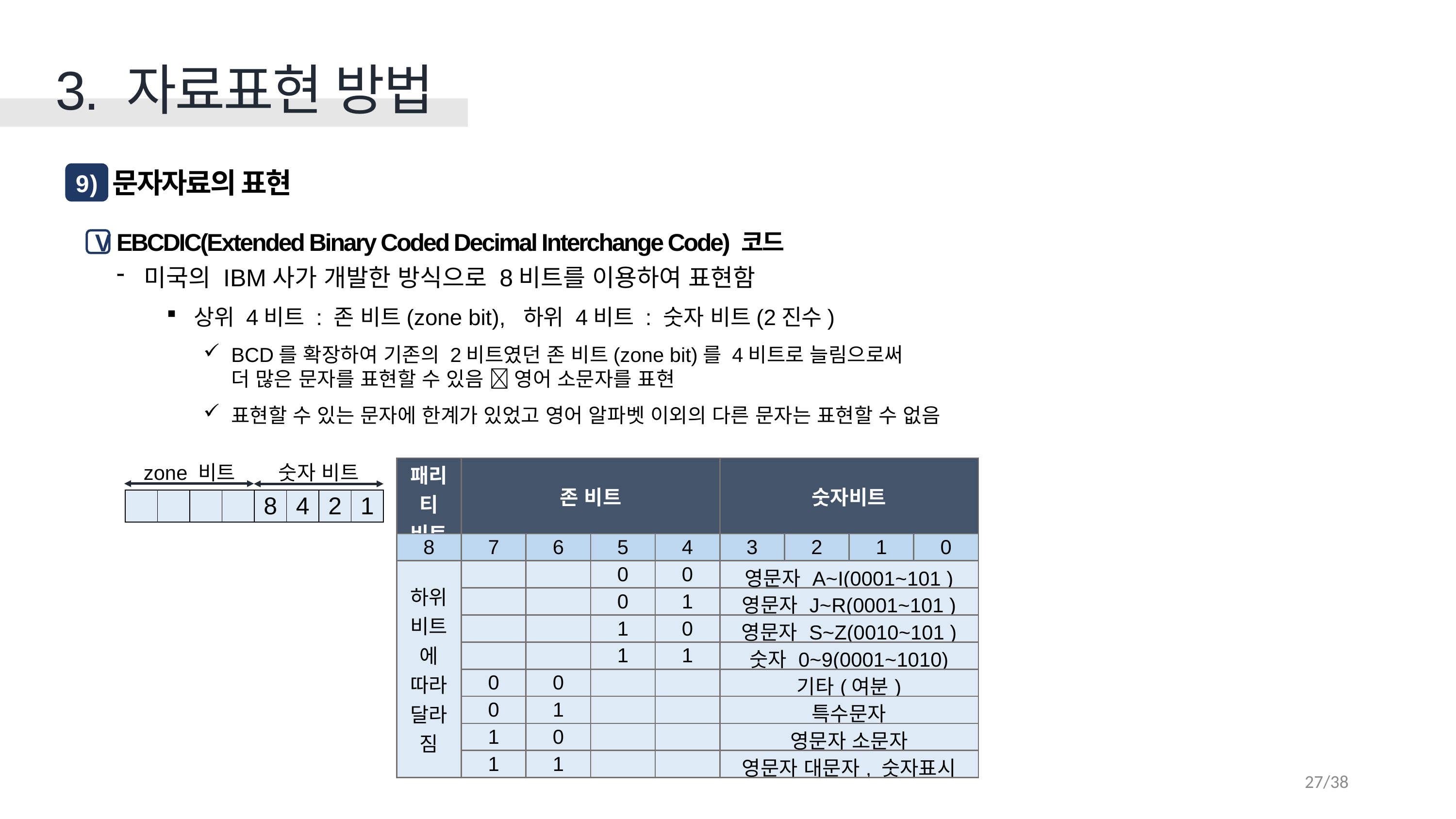

3. 자료표현 방법

문자자료의 표현
9 )
EBCDIC(Extended Binary Coded Decimal Interchange Code) 코드

미국의 IBM사가 개발한 방식으로 8비트를 이용하여 표현함

상위 4비트 : 존 비트(zone bit),  하위 4비트 : 숫자 비트(2진수)

BCD를 확장하여 기존의 2비트였던 존 비트(zone bit)를 4비트로 늘림으로써
더 많은 문자를 표현할 수 있음 ⇒ 영어 소문자를 표현

표현할 수 있는 문자에 한계가 있었고 영어 알파벳 이외의 다른 문자는 표현할 수 없음
V
zone 비트
숫자 비트
|  |  |  |  |  |  |  |  |
| --- | --- | --- | --- | --- | --- | --- | --- |
|  |  |  |  | 8 | 4 | 2 | 1 |
| 패리티 비트 | 존 비트 |  |  |  | 숫자비트 |  |  |  |
| --- | --- | --- | --- | --- | --- | --- | --- | --- |
| 8 | 7 | 6 | 5 | 4 | 3 | 2 | 1 | 0 |
| 하위 비트에 따라 달라짐 |  |  | 0 | 0 | 영문자 A~I(0001~101 ) |  |  |  |
|  |  |  | 0 | 1 | 영문자 J~R(0001~101 ) |  |  |  |
|  |  |  | 1 | 0 | 영문자 S~Z(0010~101 ) |  |  |  |
|  |  |  | 1 | 1 | 숫자 0~9(0001~1010) |  |  |  |
|  | 0 | 0 |  |  | 기타(여분) |  |  |  |
|  | 0 | 1 |  |  | 특수문자 |  |  |  |
|  | 1 | 0 |  |  | 영문자 소문자 |  |  |  |
|  | 1 | 1 |  |  | 영문자 대문자, 숫자표시 |  |  |  |
27/38